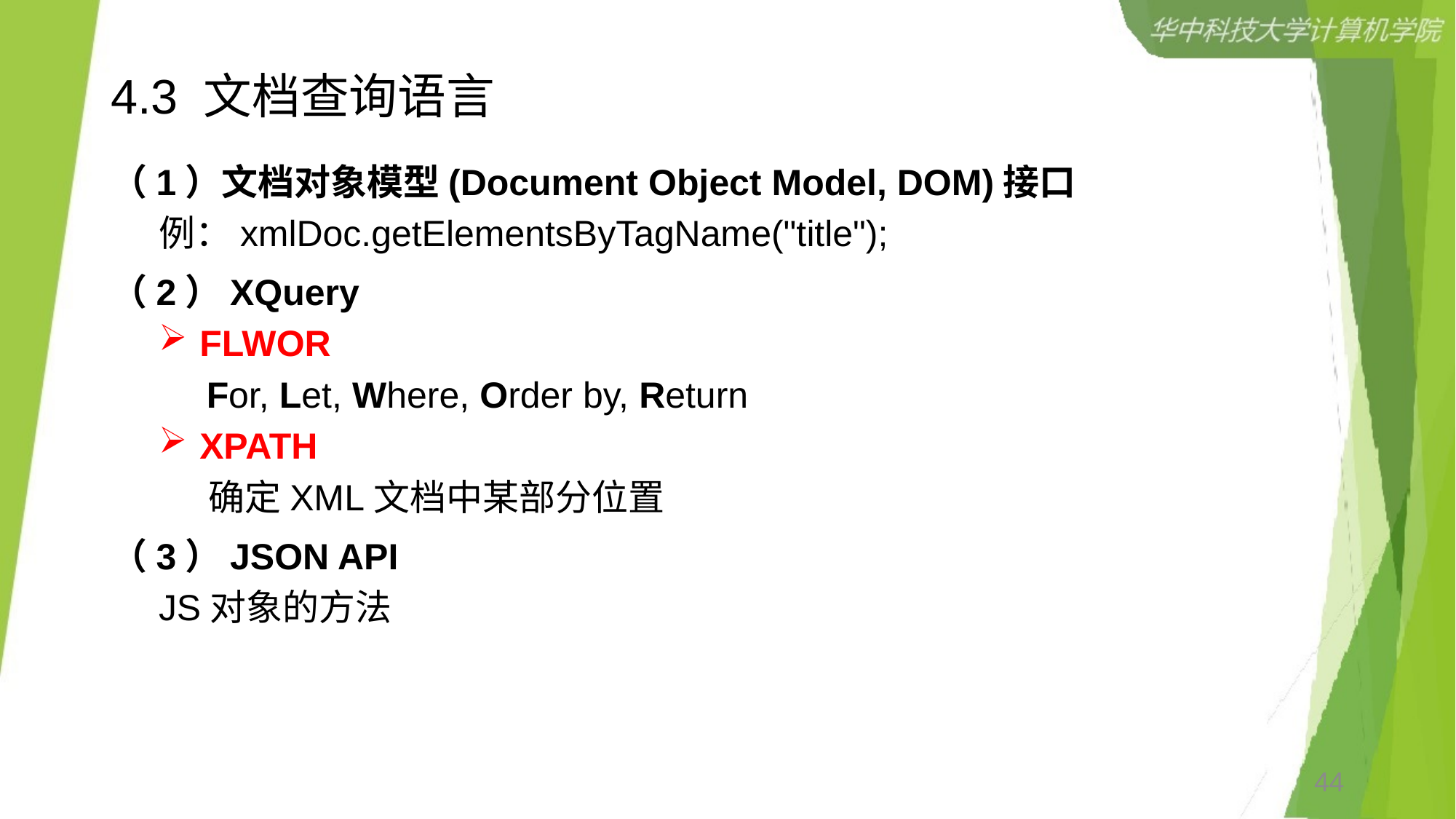

# 4.3 文档查询语言
（1）文档对象模型(Document Object Model, DOM)接口
例：xmlDoc.getElementsByTagName("title");
（2）XQuery
FLWOR
For, Let, Where, Order by, Return
XPATH
     确定XML文档中某部分位置
（3）JSON API
JS对象的方法
44